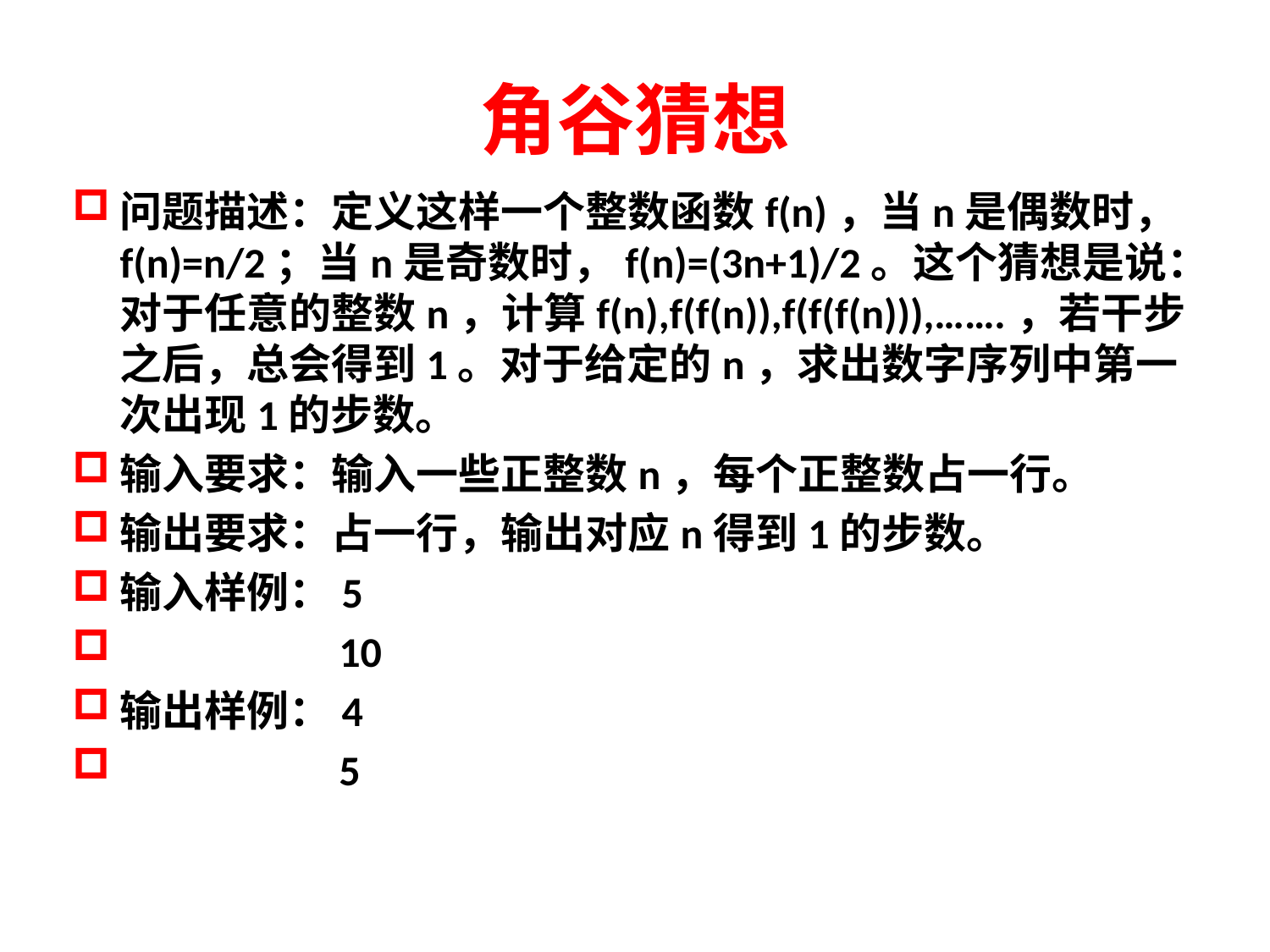

# 角谷猜想
问题描述：定义这样一个整数函数f(n)，当n是偶数时，f(n)=n/2；当n是奇数时，f(n)=(3n+1)/2。这个猜想是说：对于任意的整数n，计算f(n),f(f(n)),f(f(f(n))),…….，若干步之后，总会得到1。对于给定的n，求出数字序列中第一次出现1的步数。
输入要求：输入一些正整数n，每个正整数占一行。
输出要求：占一行，输出对应n得到1的步数。
输入样例：5
                       10
输出样例：4
                       5